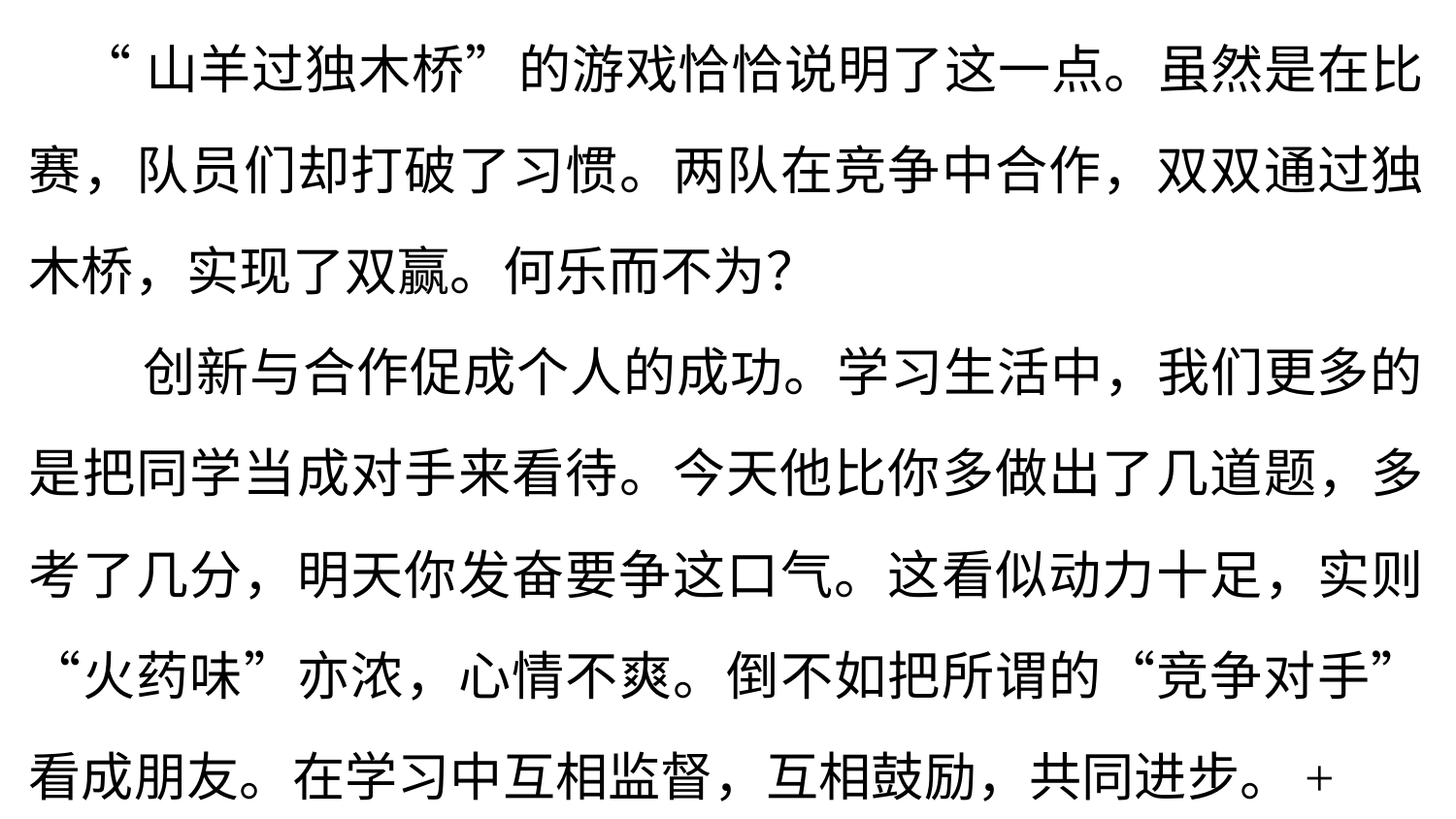

“山羊过独木桥”的游戏恰恰说明了这一点。虽然是在比赛，队员们却打破了习惯。两队在竞争中合作，双双通过独木桥，实现了双赢。何乐而不为？
        创新与合作促成个人的成功。学习生活中，我们更多的是把同学当成对手来看待。今天他比你多做出了几道题，多考了几分，明天你发奋要争这口气。这看似动力十足，实则“火药味”亦浓，心情不爽。倒不如把所谓的“竞争对手”看成朋友。在学习中互相监督，互相鼓励，共同进步。+